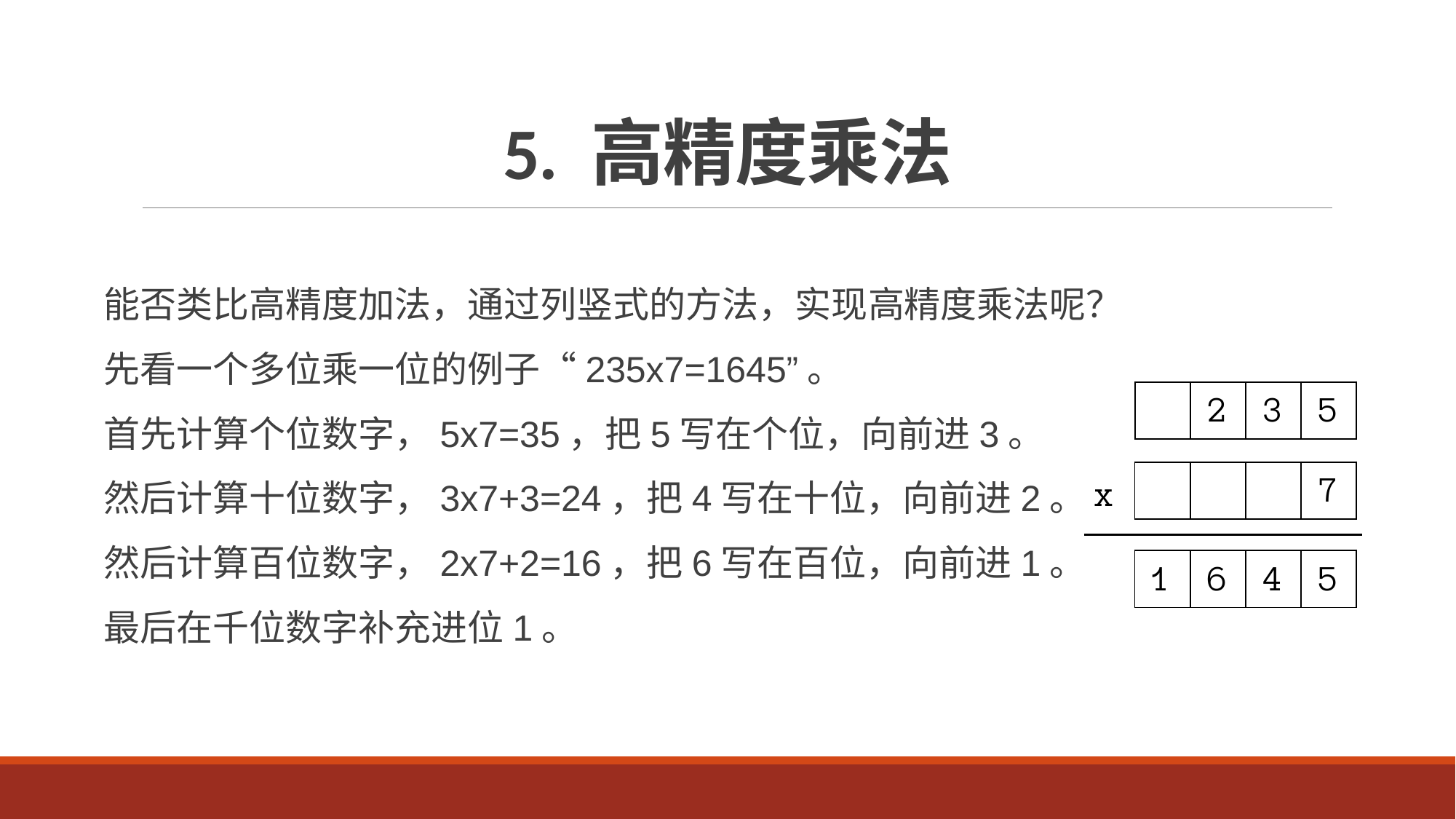

# 5. 高精度乘法
能否类比高精度加法，通过列竖式的方法，实现高精度乘法呢？
先看一个多位乘一位的例子“235x7=1645”。
首先计算个位数字，5x7=35，把5写在个位，向前进3。
然后计算十位数字，3x7+3=24，把4写在十位，向前进2。
然后计算百位数字，2x7+2=16，把6写在百位，向前进1。
最后在千位数字补充进位1。
|  | 2 | 3 | 5 |
| --- | --- | --- | --- |
|  |  |  | 7 |
| --- | --- | --- | --- |
x
| 1 | 6 | 4 | 5 |
| --- | --- | --- | --- |